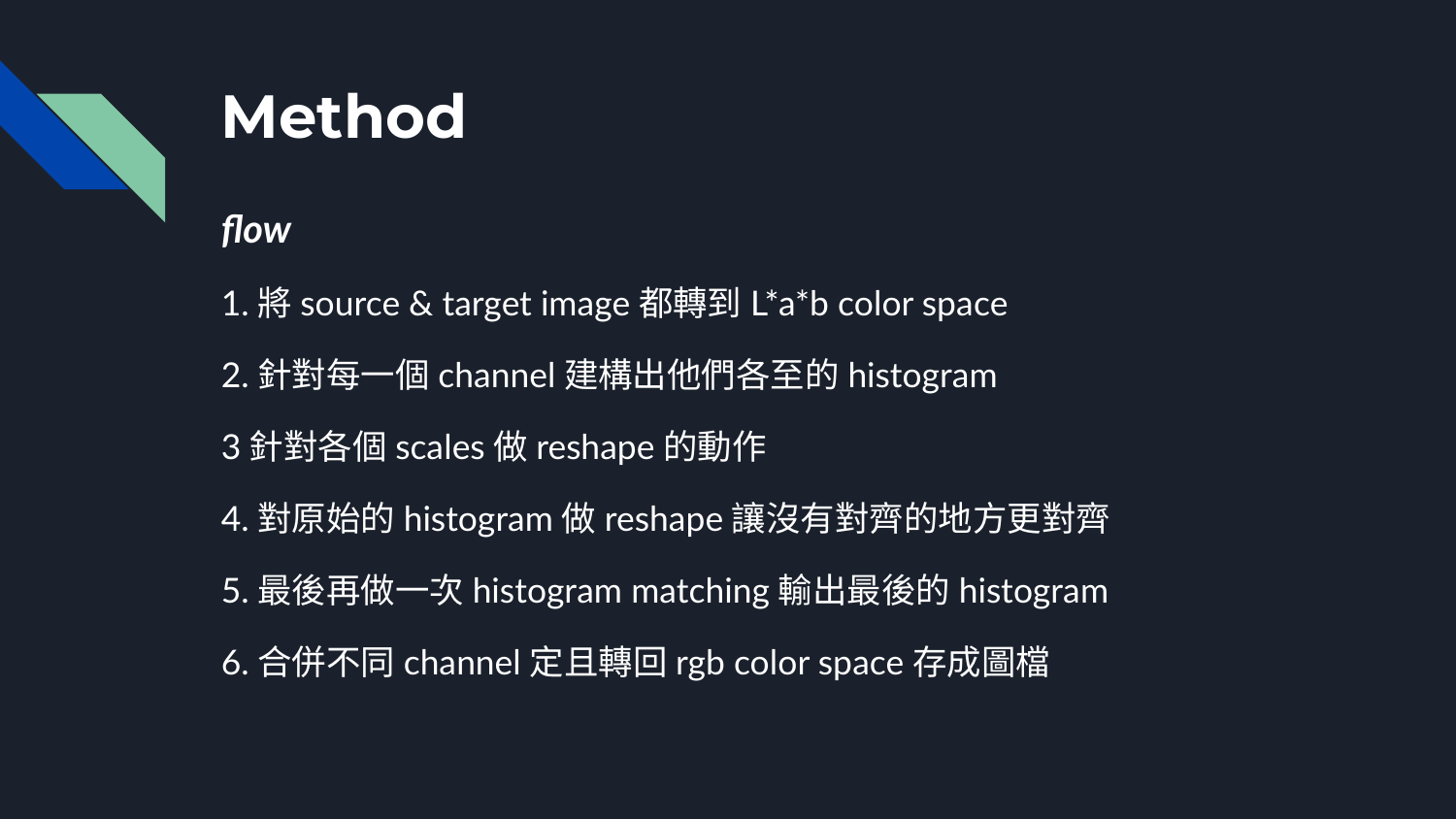

# Method
flow
1.將source & target image都轉到L*a*b color space
2.針對每一個channel建構出他們各至的histogram
3針對各個scales做reshape的動作
4.對原始的histogram做reshape讓沒有對齊的地方更對齊
5.最後再做一次histogram matching輸出最後的histogram
6.合併不同channel定且轉回rgb color space存成圖檔